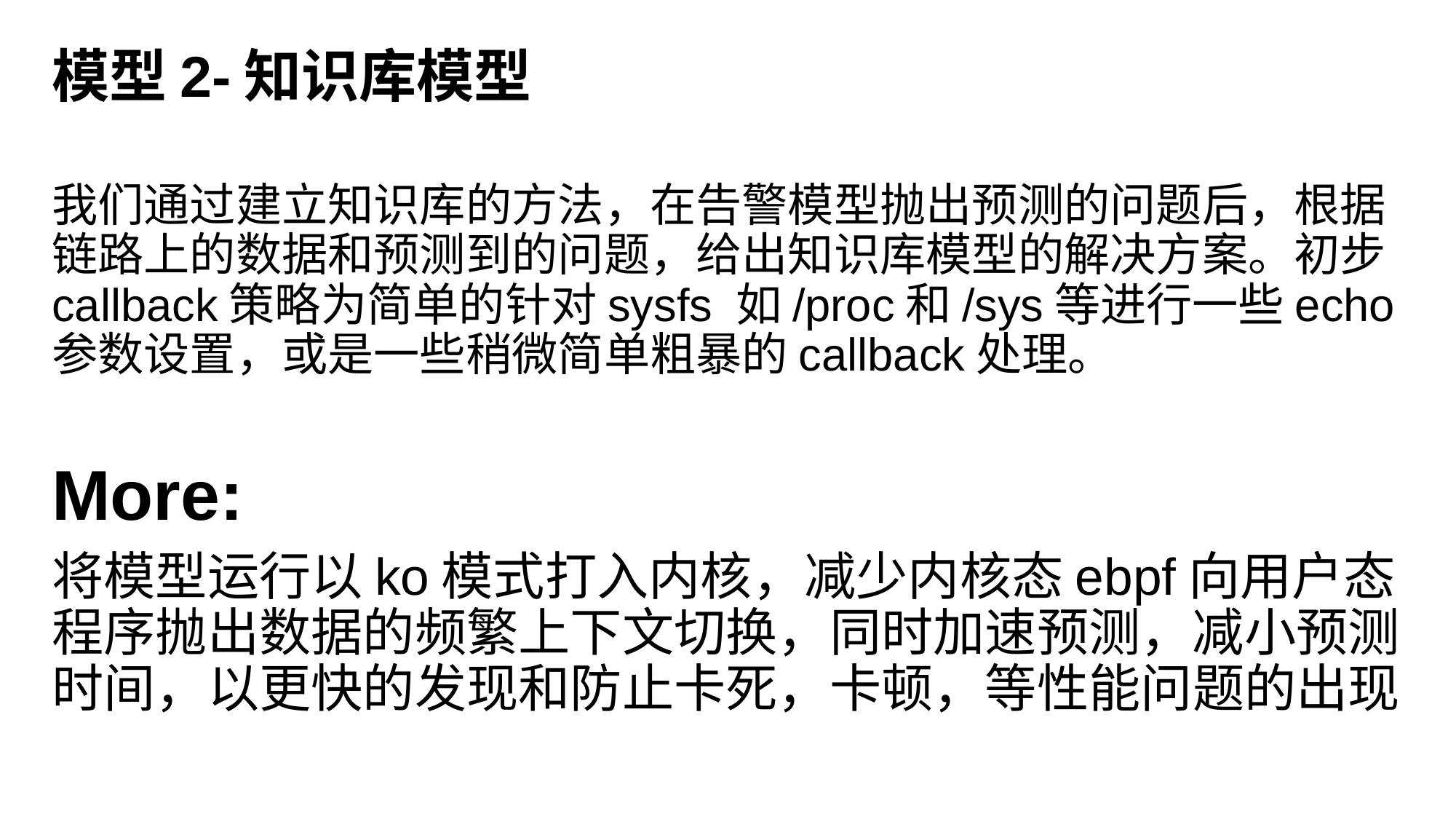

模型2-知识库模型

我们通过建立知识库的方法，在告警模型抛出预测的问题后，根据链路上的数据和预测到的问题，给出知识库模型的解决方案。初步callback策略为简单的针对sysfs 如/proc和/sys等进行一些echo参数设置，或是一些稍微简单粗暴的callback处理。

More:
将模型运行以ko模式打入内核，减少内核态ebpf向用户态程序抛出数据的频繁上下文切换，同时加速预测，减小预测时间，以更快的发现和防止卡死，卡顿，等性能问题的出现